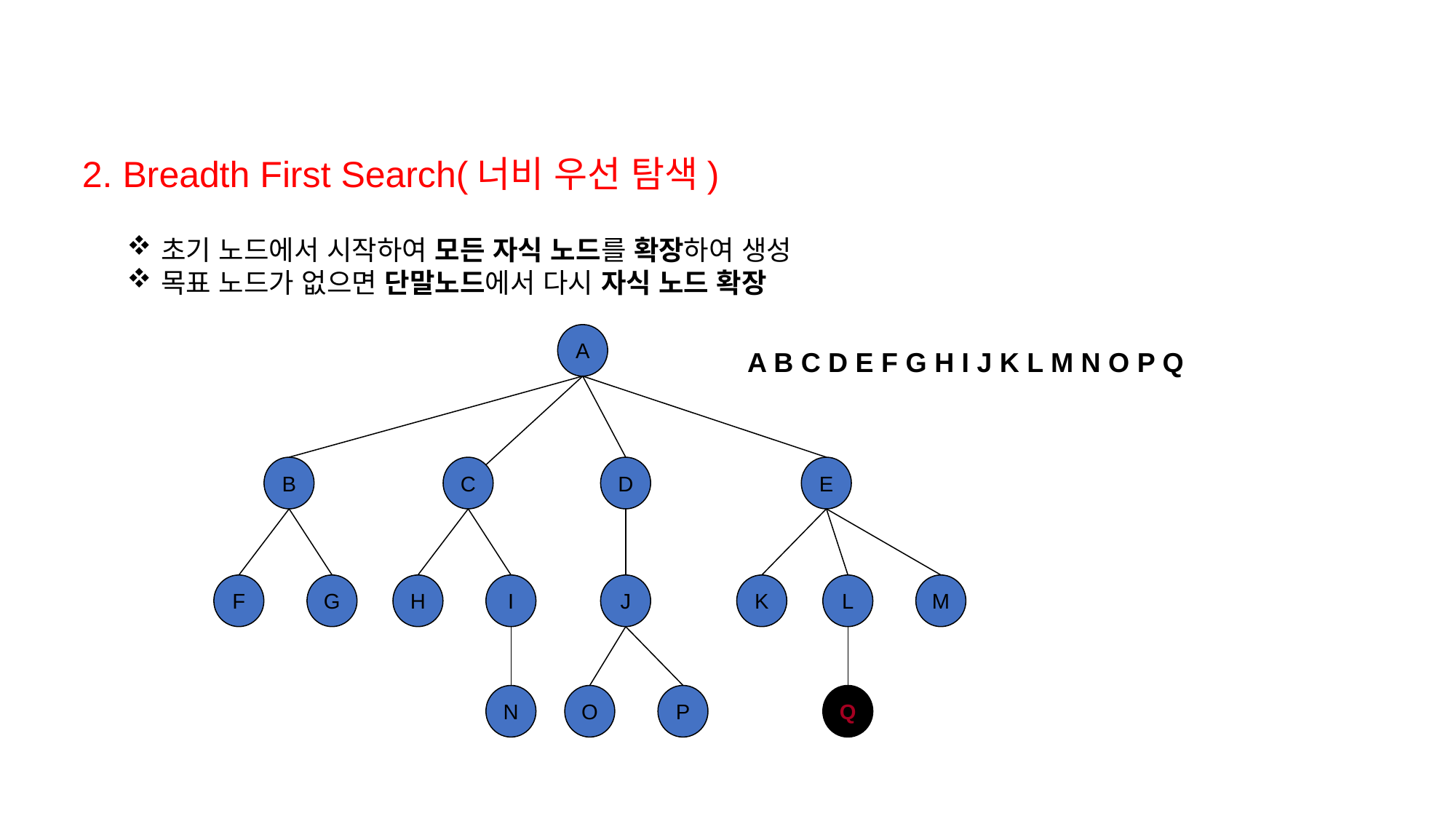

2. Breadth First Search(너비 우선 탐색)
초기 노드에서 시작하여 모든 자식 노드를 확장하여 생성
목표 노드가 없으면 단말노드에서 다시 자식 노드 확장
A
B
C
D
E
F
G
H
I
J
K
L
M
N
O
P
Q
A B C D E F G H I J K L M N O P Q